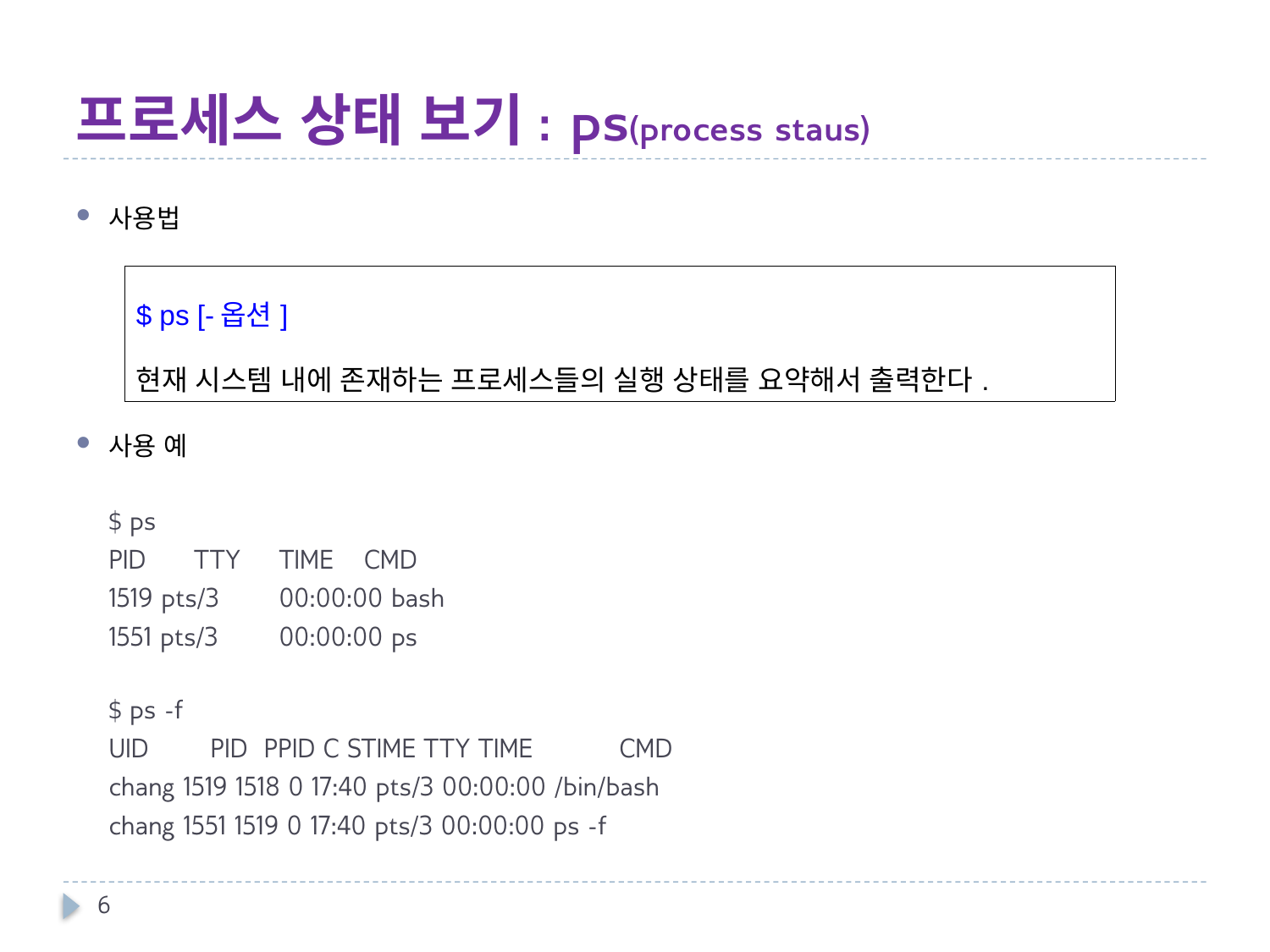

# 프로세스 상태 보기: ps(process staus)
사용법

사용 예

$ ps
PID 	TTY 	TIME 	CMD
1519 pts/3 	00:00:00 bash
1551 pts/3 	00:00:00 ps

$ ps -f
UID 	  PID  PPID C STIME TTY TIME 	CMD
chang 1519 1518 0 17:40 pts/3 00:00:00 /bin/bash
chang 1551 1519 0 17:40 pts/3 00:00:00 ps -f

| $ ps [-옵션] 현재 시스템 내에 존재하는 프로세스들의 실행 상태를 요약해서 출력한다. |
| --- |
6